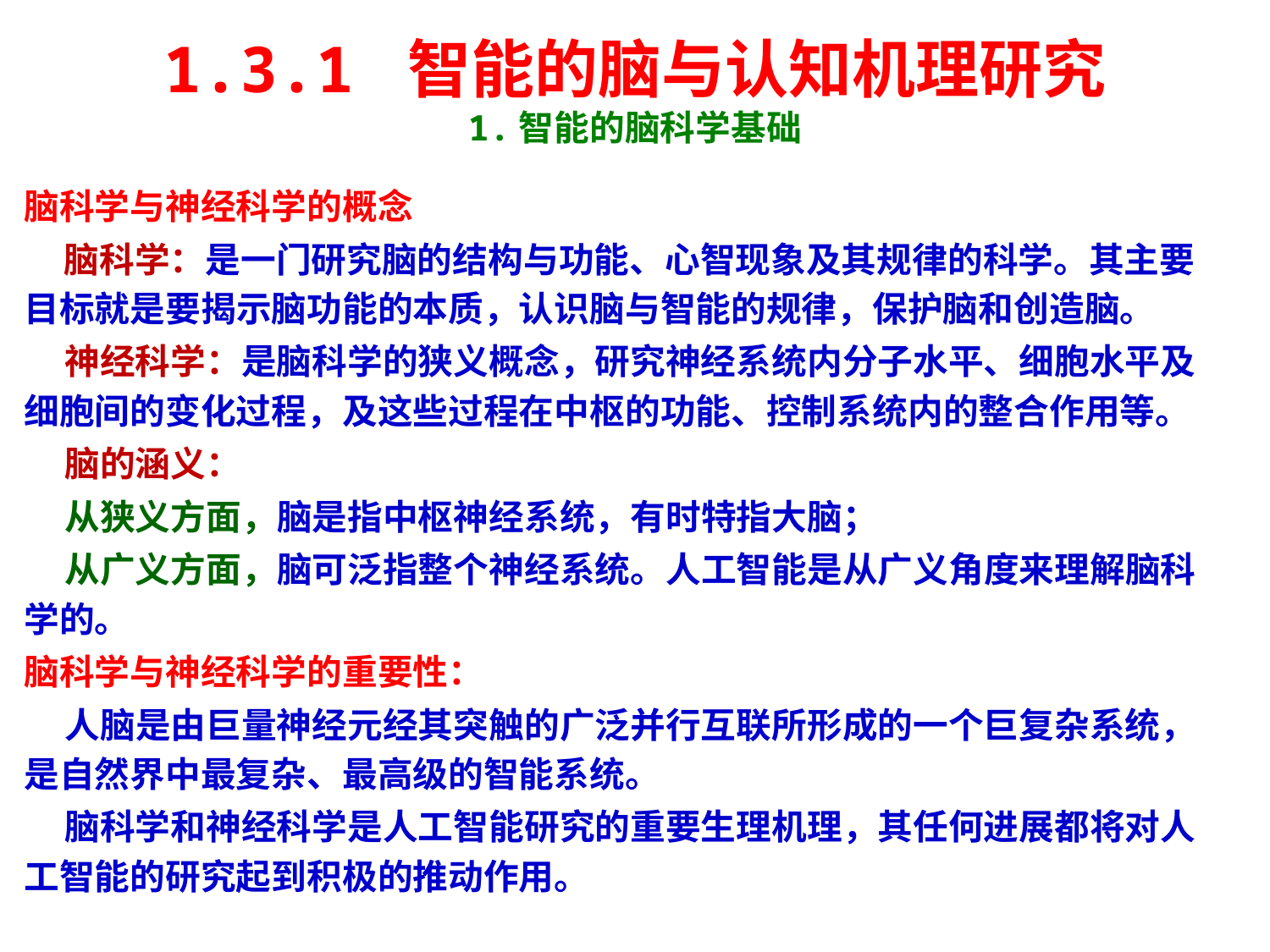

# 1.3.1 智能的脑与认知机理研究 1.智能的脑科学基础
脑科学与神经科学的概念
    脑科学：是一门研究脑的结构与功能、心智现象及其规律的科学。其主要目标就是要揭示脑功能的本质，认识脑与智能的规律，保护脑和创造脑。
    神经科学：是脑科学的狭义概念，研究神经系统内分子水平、细胞水平及细胞间的变化过程，及这些过程在中枢的功能、控制系统内的整合作用等。
    脑的涵义：
    从狭义方面，脑是指中枢神经系统，有时特指大脑；
    从广义方面，脑可泛指整个神经系统。人工智能是从广义角度来理解脑科学的。
脑科学与神经科学的重要性：
    人脑是由巨量神经元经其突触的广泛并行互联所形成的一个巨复杂系统，是自然界中最复杂、最高级的智能系统。
    脑科学和神经科学是人工智能研究的重要生理机理，其任何进展都将对人工智能的研究起到积极的推动作用。
25